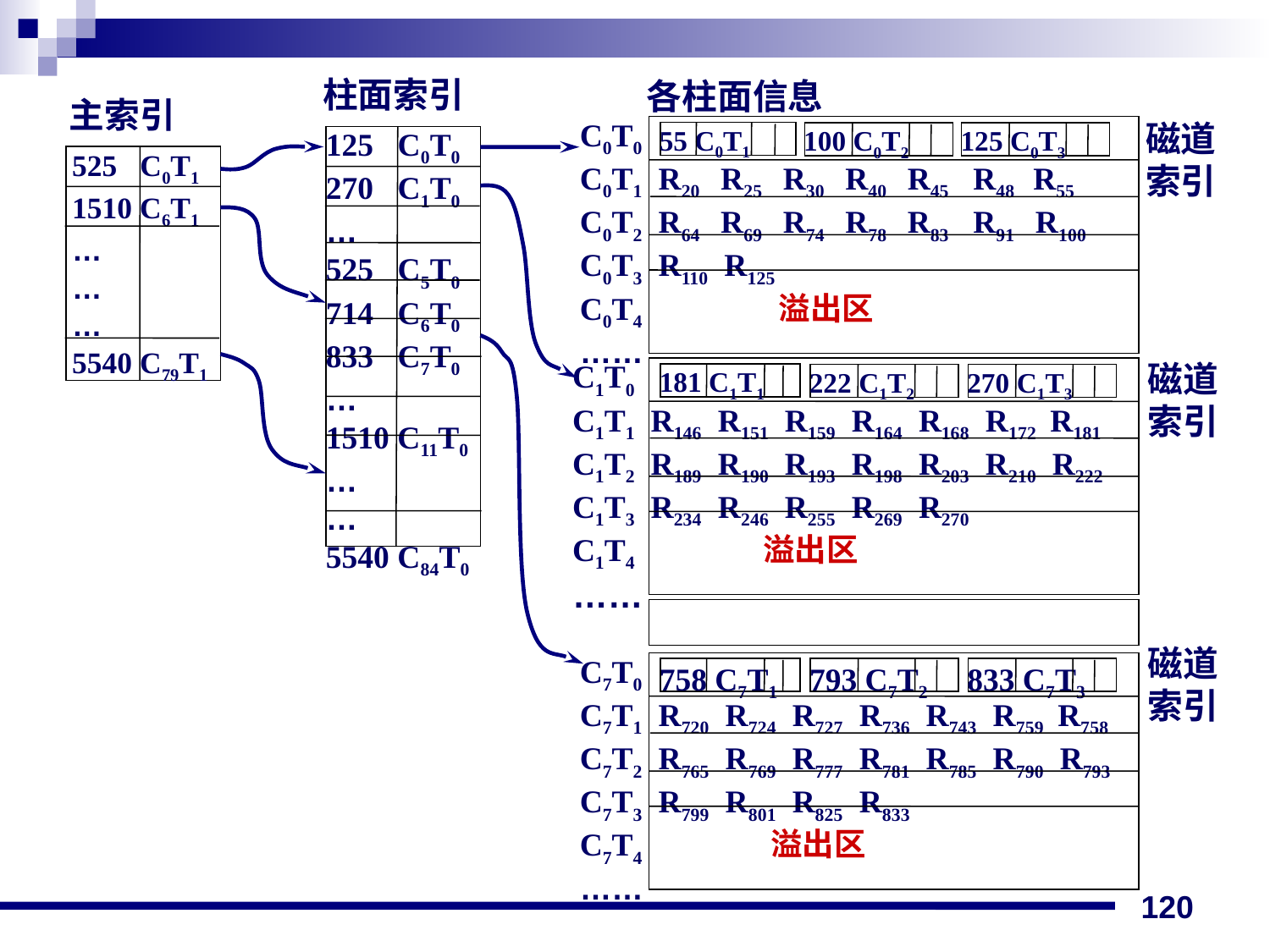

柱面索引
各柱面信息
主索引
C0T0
C0T1  R20   R25   R30   R40   R45   R48    R55
C0T2  R64   R69   R74   R78   R83   R91   R100
C0T3  R110  R125
C0T4                溢出区
……
55 C0T1

100 C0T2

125 C0T3

磁道
索引
125   C0T0
270   C1T0
…
525   C5T0
714   C6T0
833   C7T0
…
1510 C11T0
…
…
5540 C84T0

525   C0T1
1510 C6T1
…
…
…
5540 C79T1

C1T0
C1T1  R146  R151  R159  R164  R168  R172   R181
C1T2  R189  R190  R193  R198  R203  R210  R222
C1T3  R234  R246  R255  R269  R270
C1T4               溢出区
……
181 C1T1

222 C1T2

270 C1T3

磁道
索引

磁道
索引
C7T0
C7T1  R720  R724  R727  R736  R743  R759   R758
C7T2  R765  R769  R777  R781  R785  R790  R793
C7T3  R799  R801  R825  R833
C7T4               溢出区
……
758 C7T1

793 C7T2

833 C7T3

120